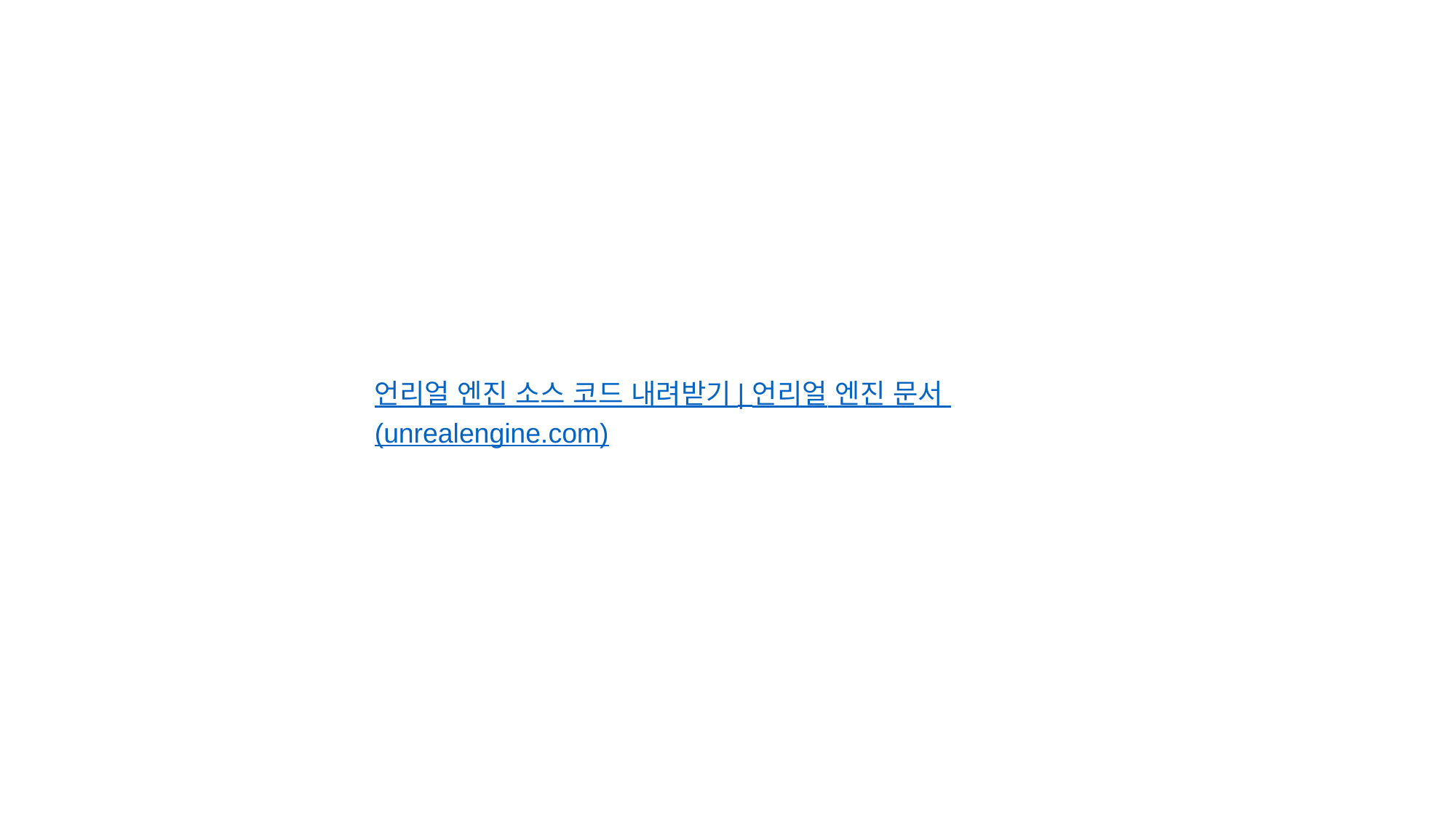

언리얼 엔진 소스 코드 내려받기 | 언리얼 엔진 문서 (unrealengine.com)